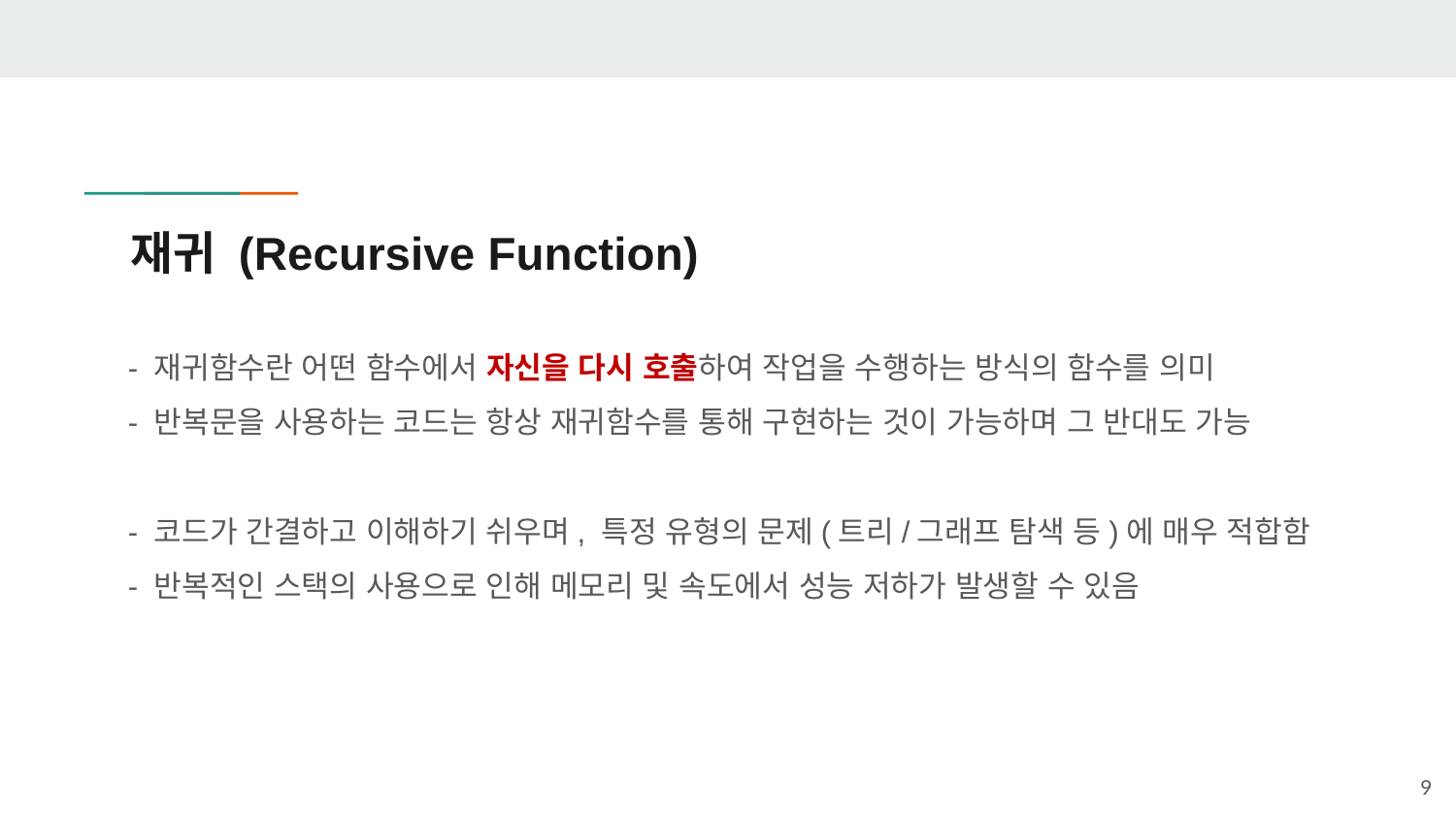

# 재귀 (Recursive Function)
- 재귀함수란 어떤 함수에서 자신을 다시 호출하여 작업을 수행하는 방식의 함수를 의미
- 반복문을 사용하는 코드는 항상 재귀함수를 통해 구현하는 것이 가능하며 그 반대도 가능

- 코드가 간결하고 이해하기 쉬우며, 특정 유형의 문제(트리/그래프 탐색 등)에 매우 적합함
- 반복적인 스택의 사용으로 인해 메모리 및 속도에서 성능 저하가 발생할 수 있음
9